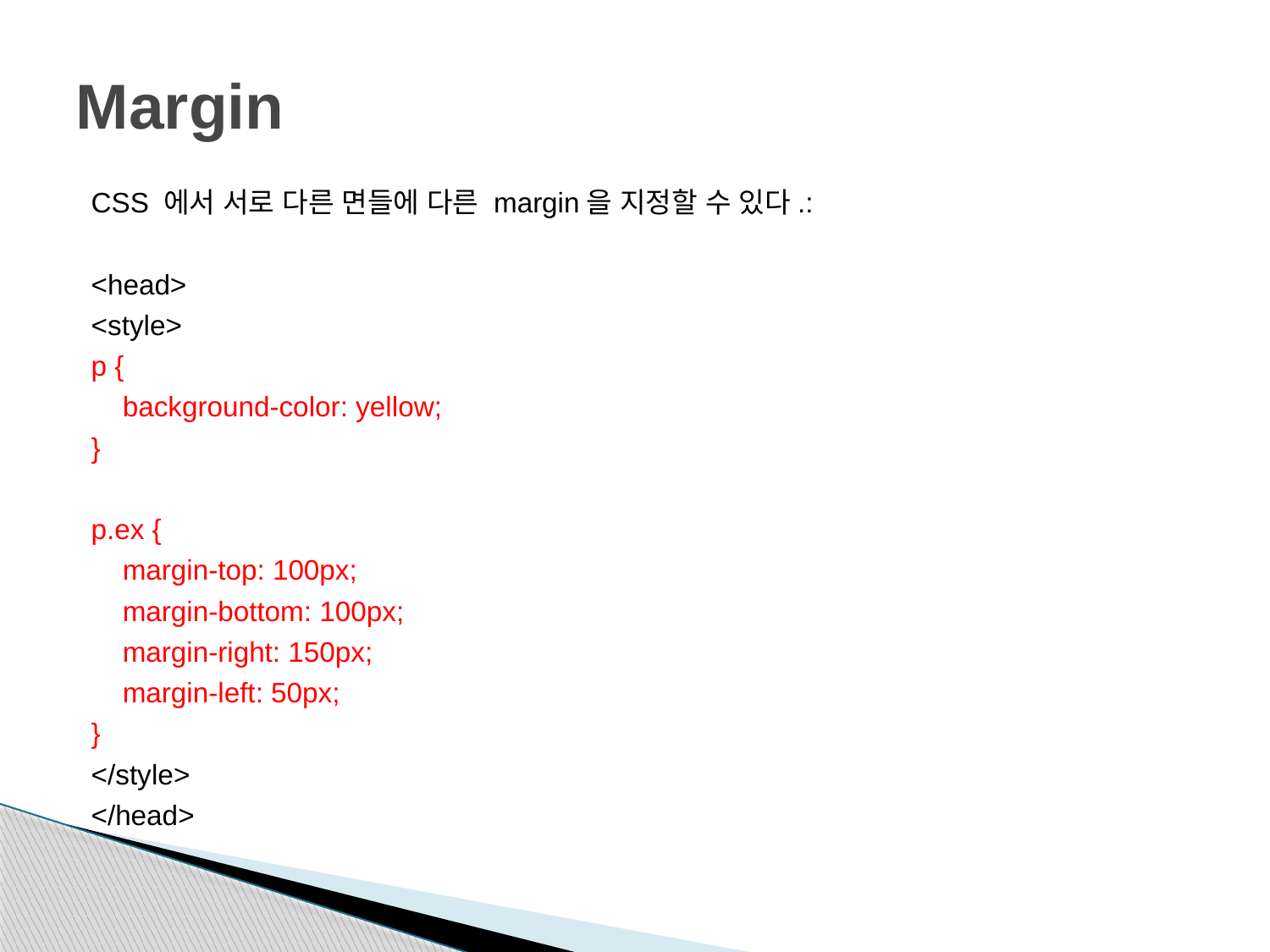

# Margin
CSS 에서 서로 다른 면들에 다른 margin을 지정할 수 있다.:

<head>
<style>
p {
    background-color: yellow;
}

p.ex {
    margin-top: 100px;
    margin-bottom: 100px;
    margin-right: 150px;
    margin-left: 50px;
}
</style>
</head>